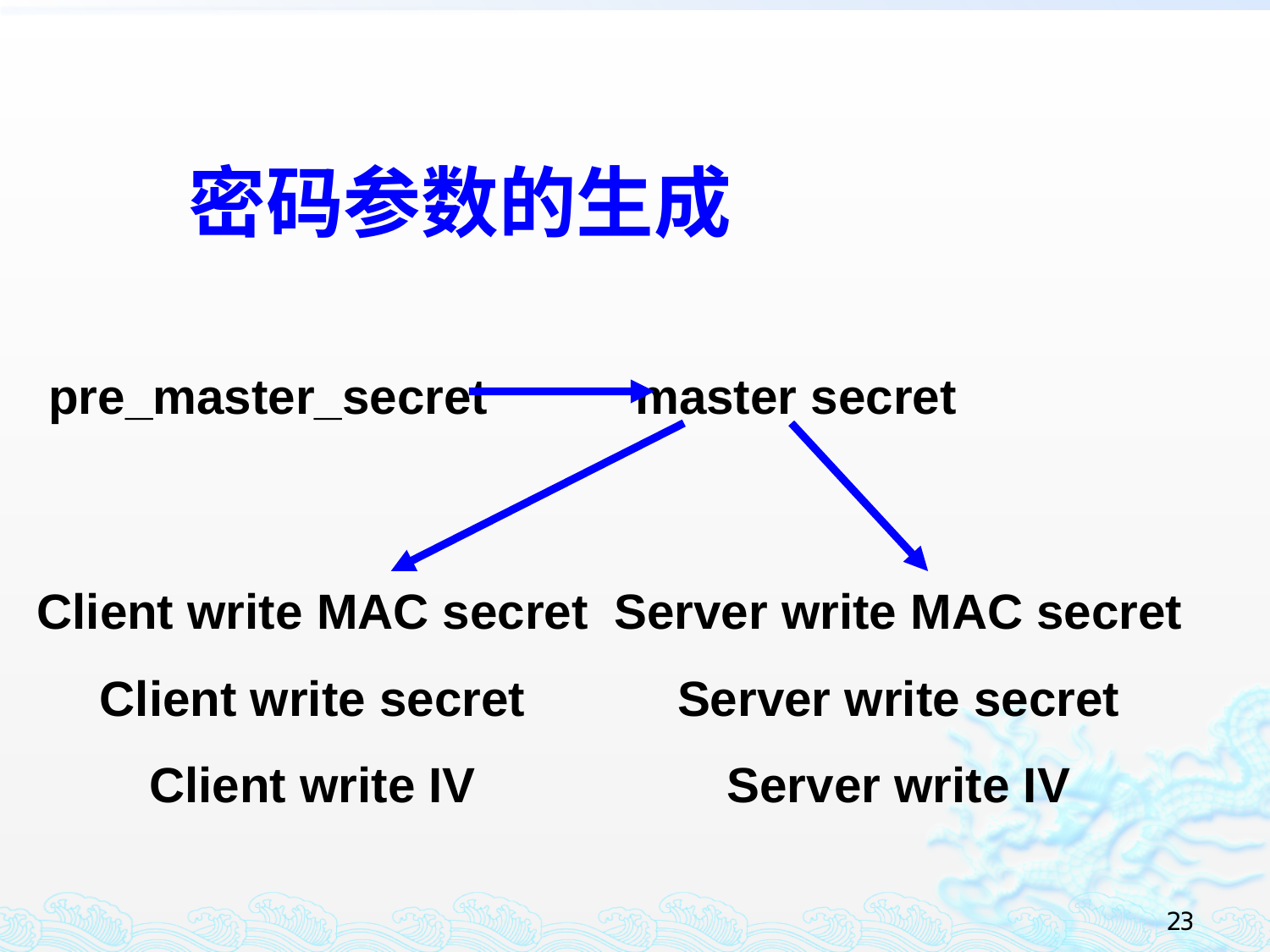

密码参数的生成
pre_master_secret
master secret

Client write MAC secret
Client write secret
Client write IV

Server write MAC secret
Server write secret
Server write IV
23